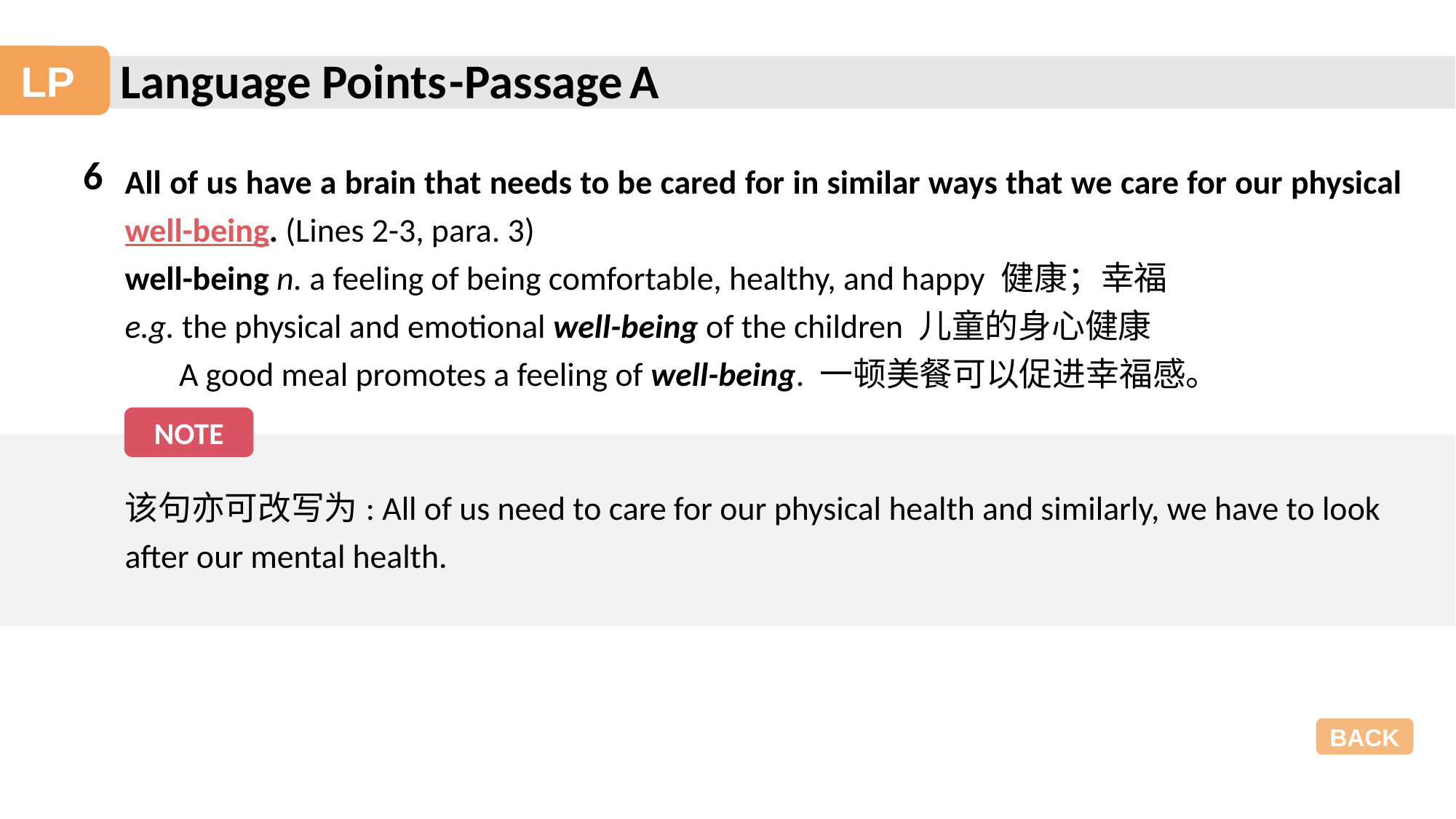

Language Points
-Passage A
LP

6
All of us have a brain that needs to be cared for in similar ways that we care for our physical well-being. (Lines 2-3, para. 3)
well-being n. a feeling of being comfortable, healthy, and happy 健康；幸福
e.g. the physical and emotional well-being of the children 儿童的身心健康
A good meal promotes a feeling of well-being. 一顿美餐可以促进幸福感。
NOTE

该句亦可改写为: All of us need to care for our physical health and similarly, we have to look
after our mental health.
BACK